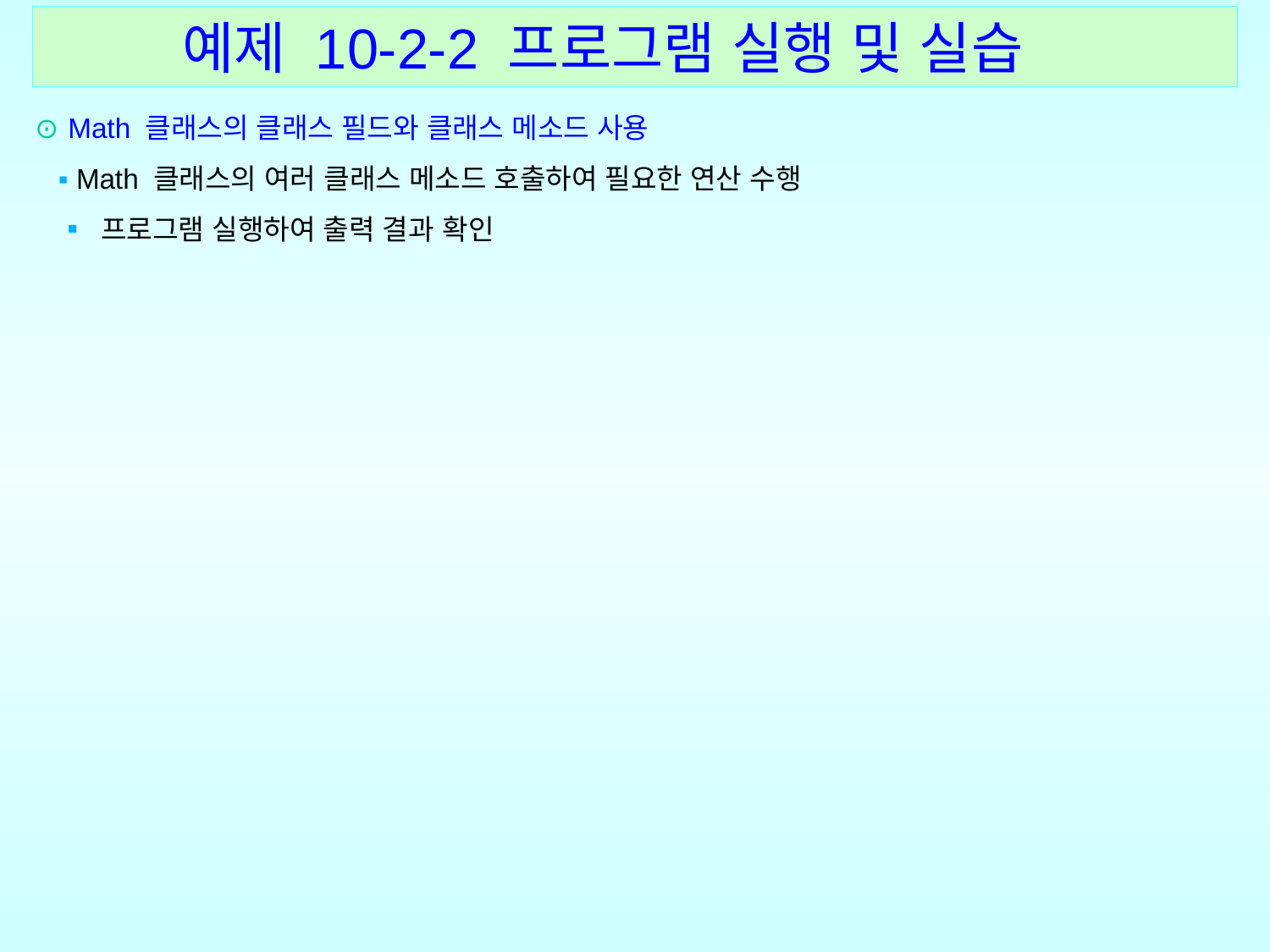

예제 10-2-2 프로그램 실행 및 실습
⊙ Math 클래스의 클래스 필드와 클래스 메소드 사용
   ▪ Math 클래스의 여러 클래스 메소드 호출하여 필요한 연산 수행
   ▪ 프로그램 실행하여 출력 결과 확인